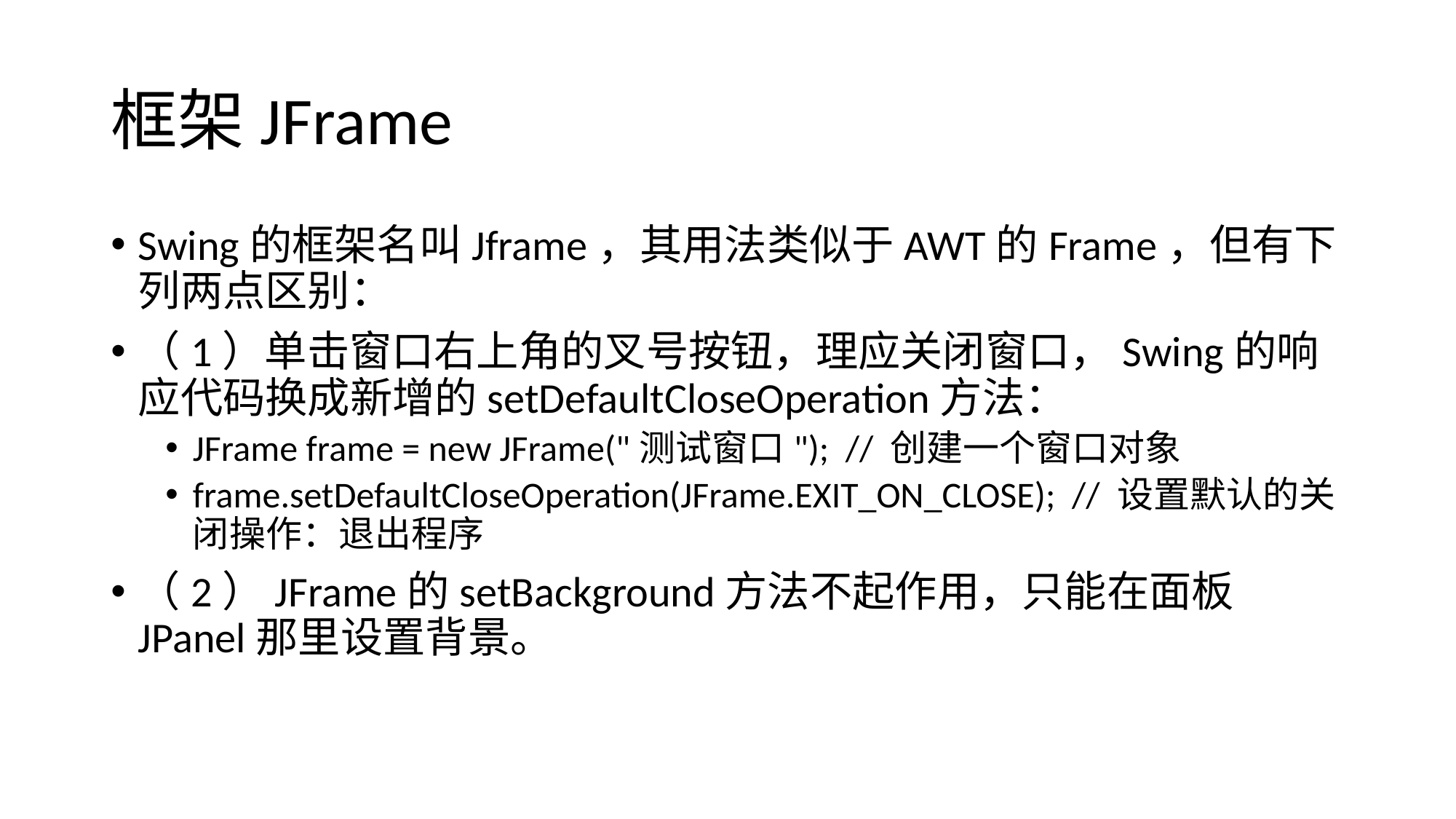

# 框架JFrame
Swing的框架名叫Jframe，其用法类似于AWT的Frame，但有下列两点区别：
（1）单击窗口右上角的叉号按钮，理应关闭窗口，Swing的响应代码换成新增的setDefaultCloseOperation方法：
JFrame frame = new JFrame("测试窗口");  // 创建一个窗口对象
frame.setDefaultCloseOperation(JFrame.EXIT_ON_CLOSE);  // 设置默认的关闭操作：退出程序
（2）JFrame的setBackground方法不起作用，只能在面板JPanel那里设置背景。